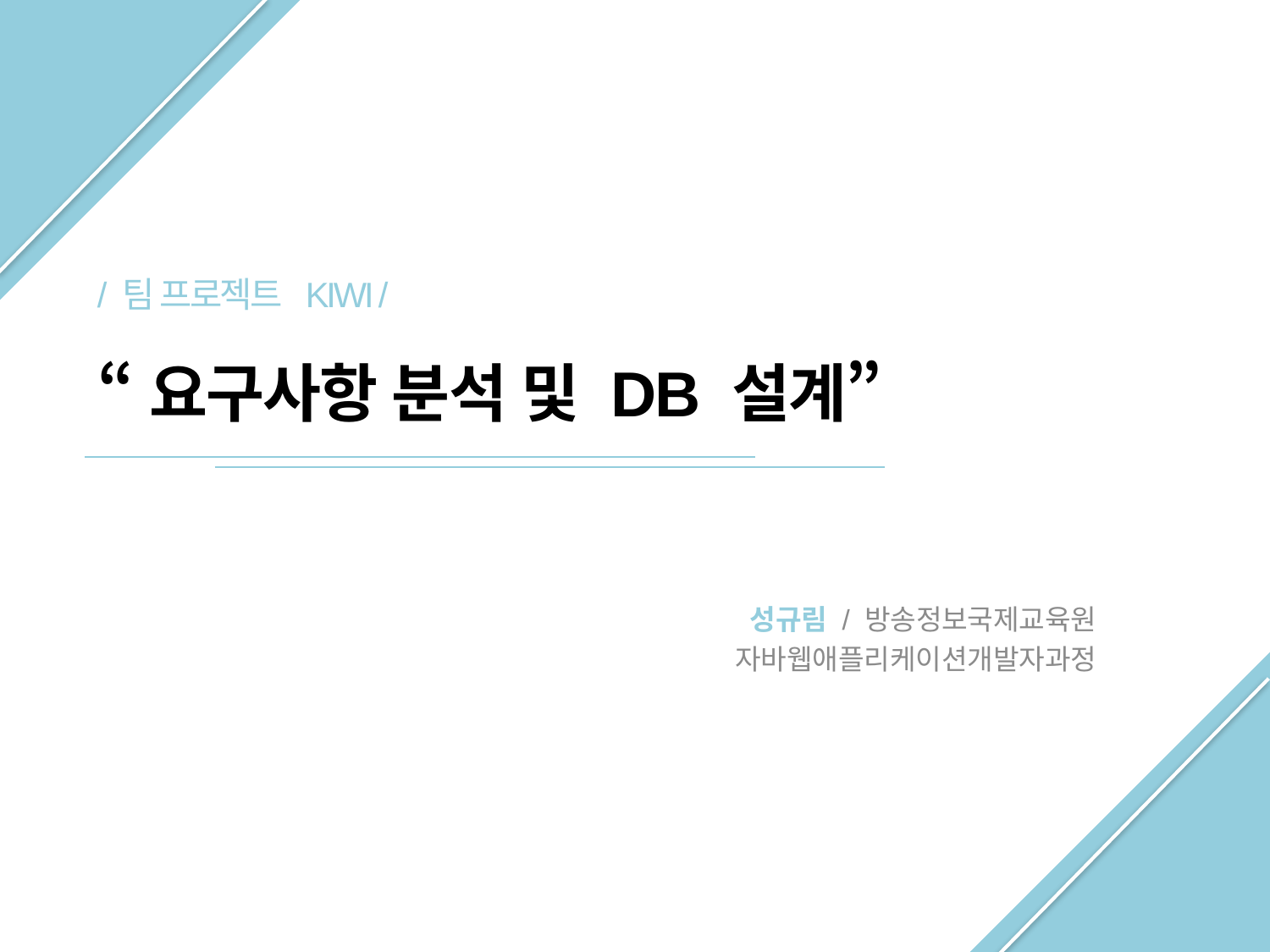

# “요구사항 분석 및 DB 설계”
성규림 / 방송정보국제교육원
자바웹애플리케이션개발자과정